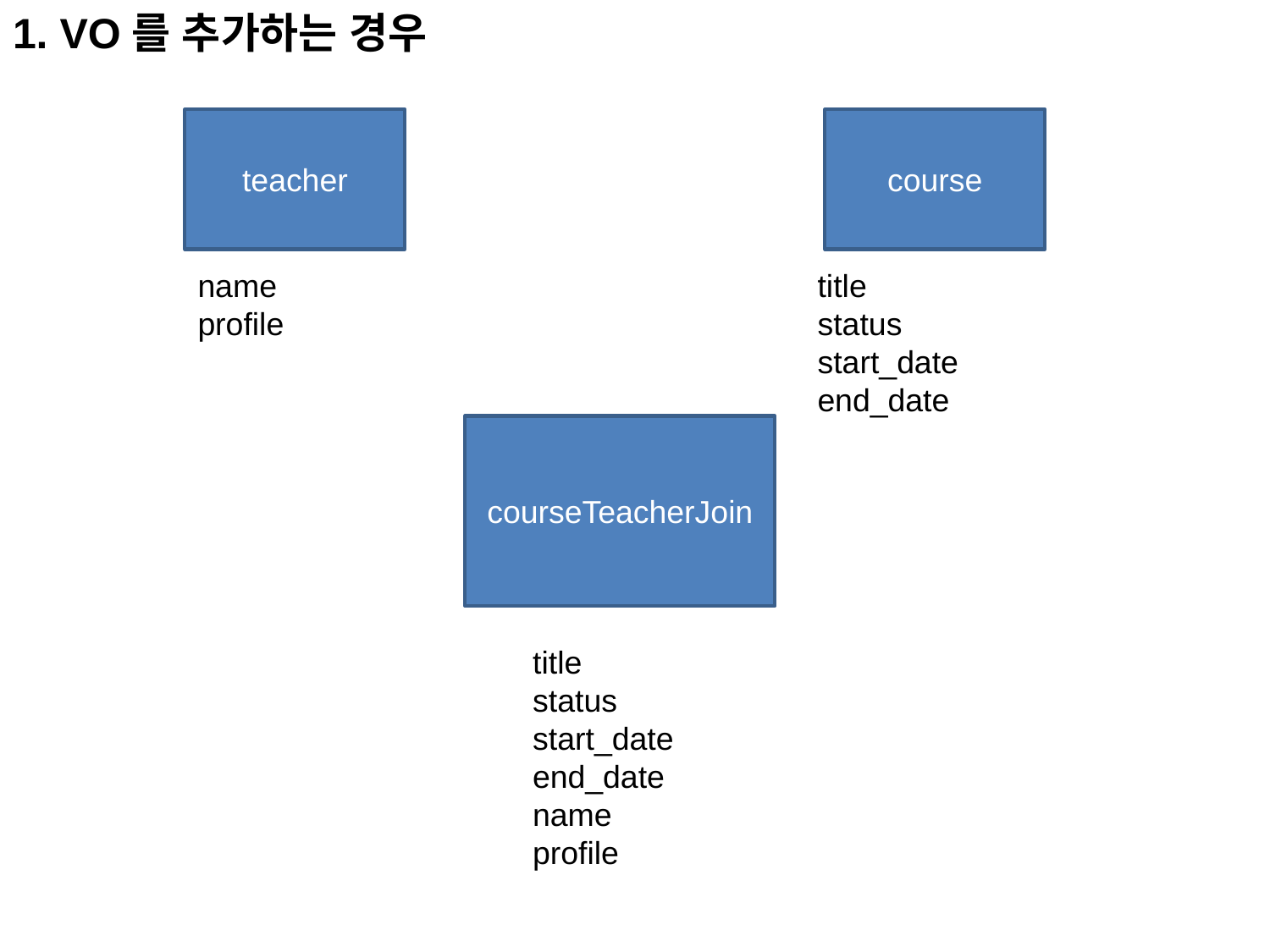

1. VO를 추가하는 경우
teacher
course
name
profile
title
status
start_date
end_date
courseTeacherJoin
title
status
start_date
end_date
name
profile